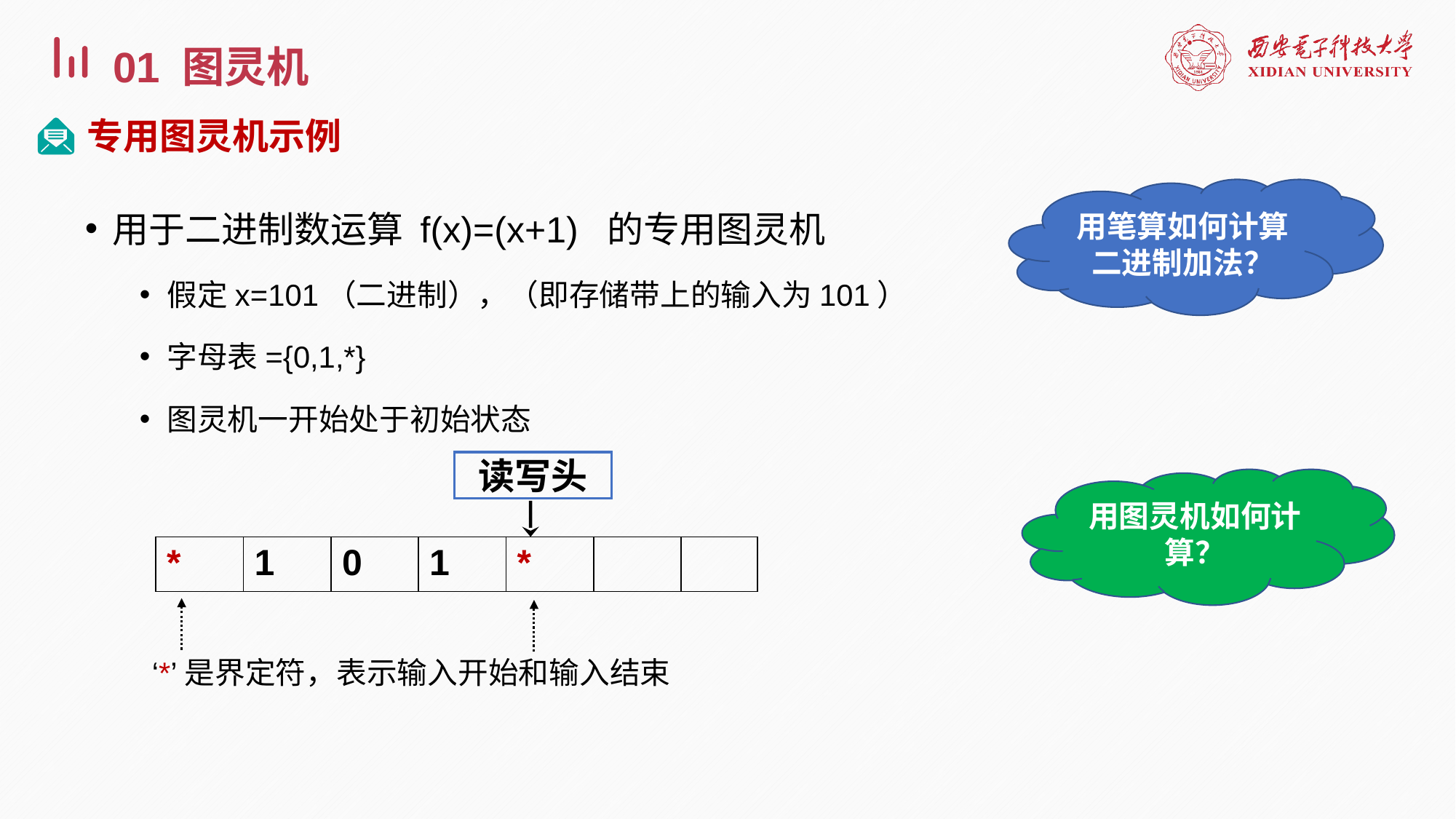

01 图灵机
专用图灵机示例

用于二进制数运算 f(x)=(x+1)  的专用图灵机
假定x=101（二进制），（即存储带上的输入为101）
字母表={0,1,*}
图灵机一开始处于初始状态

用笔算如何计算二进制加法？
读写头

用图灵机如何计算？
| \* | 1 | 0 | 1 | \* |  |  |
| --- | --- | --- | --- | --- | --- | --- |
‘*’是界定符，表示输入开始和输入结束